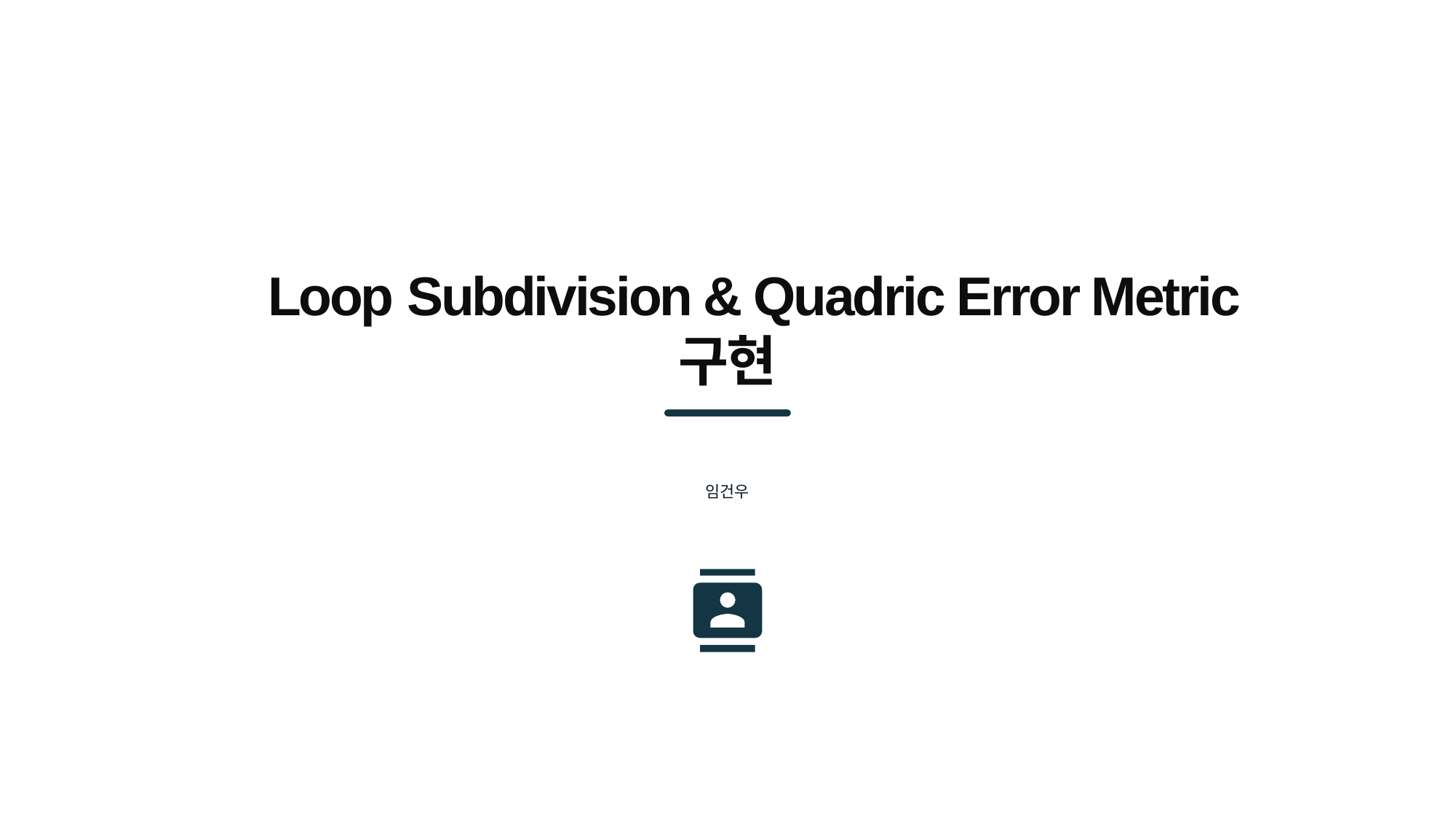

기본 모드에서 수정이 불가능한 텍스트 & 도형은
[보기 > 슬라이드 마스터] 모드에서 수정/편집/삭제 가능합니다!
     Loop Subdivision & Quadric Error Metric
구현

임건우